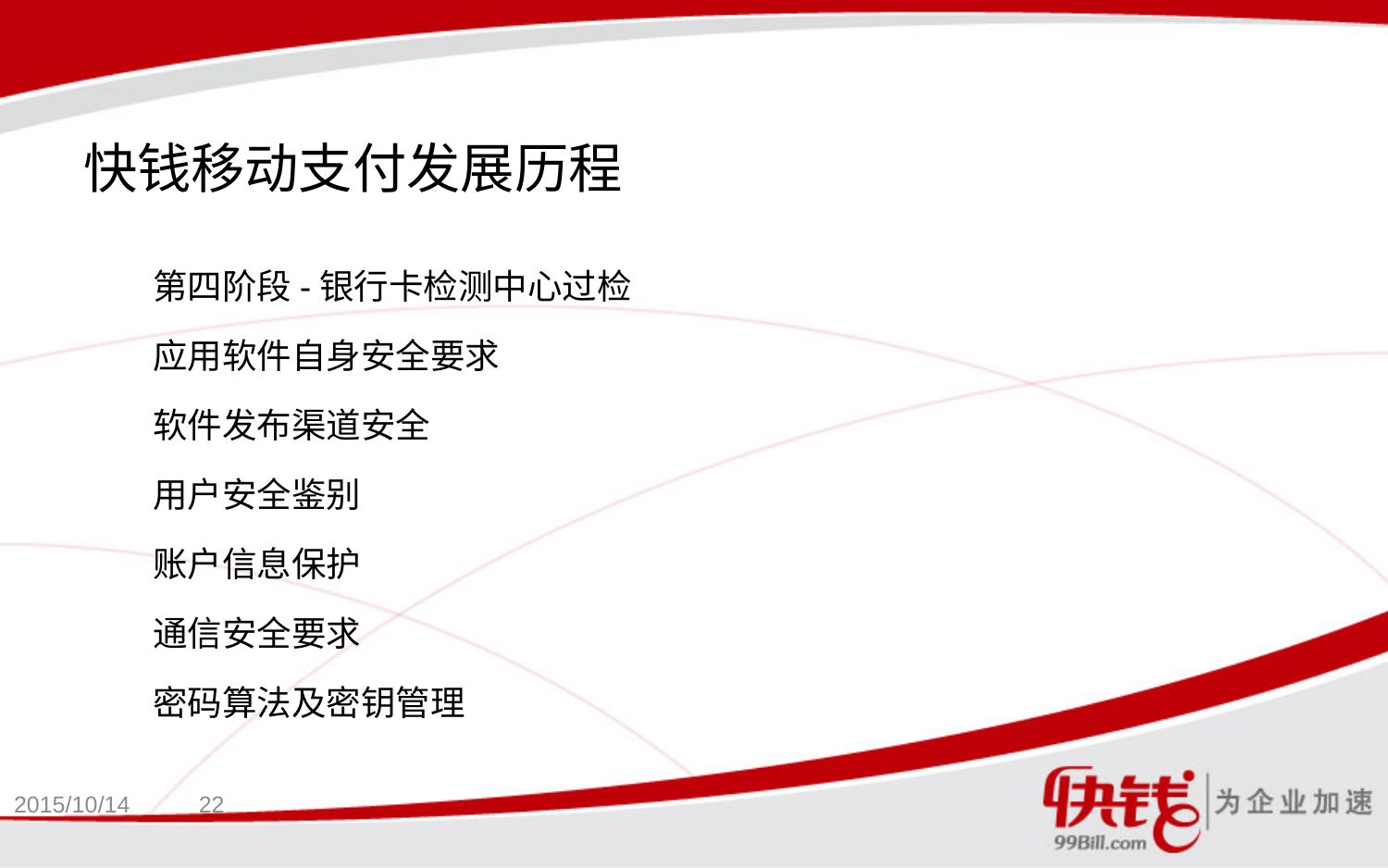

# 快钱移动支付发展历程
第四阶段-银行卡检测中心过检
应用软件自身安全要求
软件发布渠道安全
用户安全鉴别
账户信息保护
通信安全要求
密码算法及密钥管理
2015/10/14
22